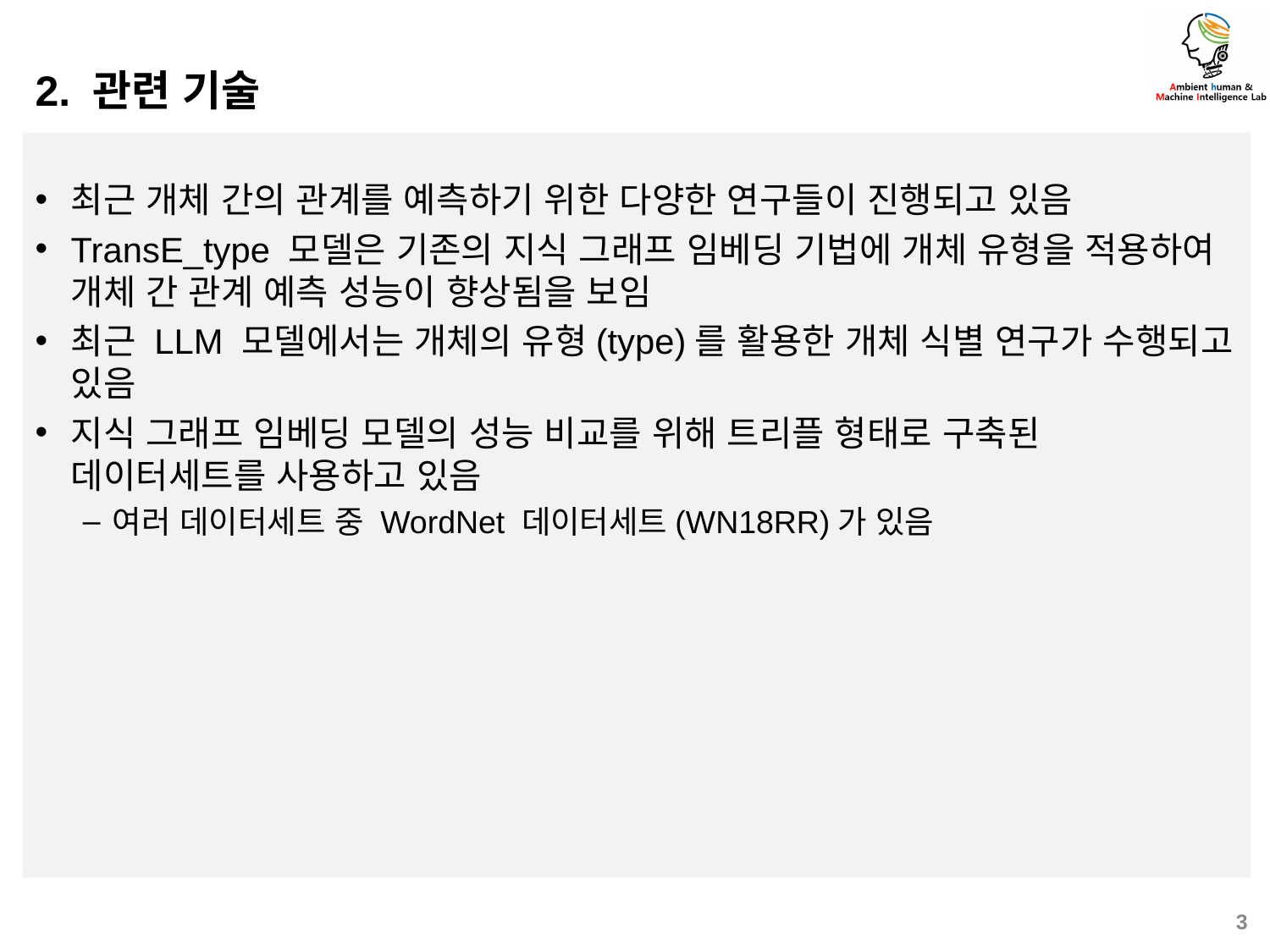

2. 관련 기술

최근 개체 간의 관계를 예측하기 위한 다양한 연구들이 진행되고 있음
TransE_type 모델은 기존의 지식 그래프 임베딩 기법에 개체 유형을 적용하여 개체 간 관계 예측 성능이 향상됨을 보임
최근 LLM 모델에서는 개체의 유형(type)를 활용한 개체 식별 연구가 수행되고 있음
지식 그래프 임베딩 모델의 성능 비교를 위해 트리플 형태로 구축된 데이터세트를 사용하고 있음
여러 데이터세트 중 WordNet 데이터세트(WN18RR)가 있음

3